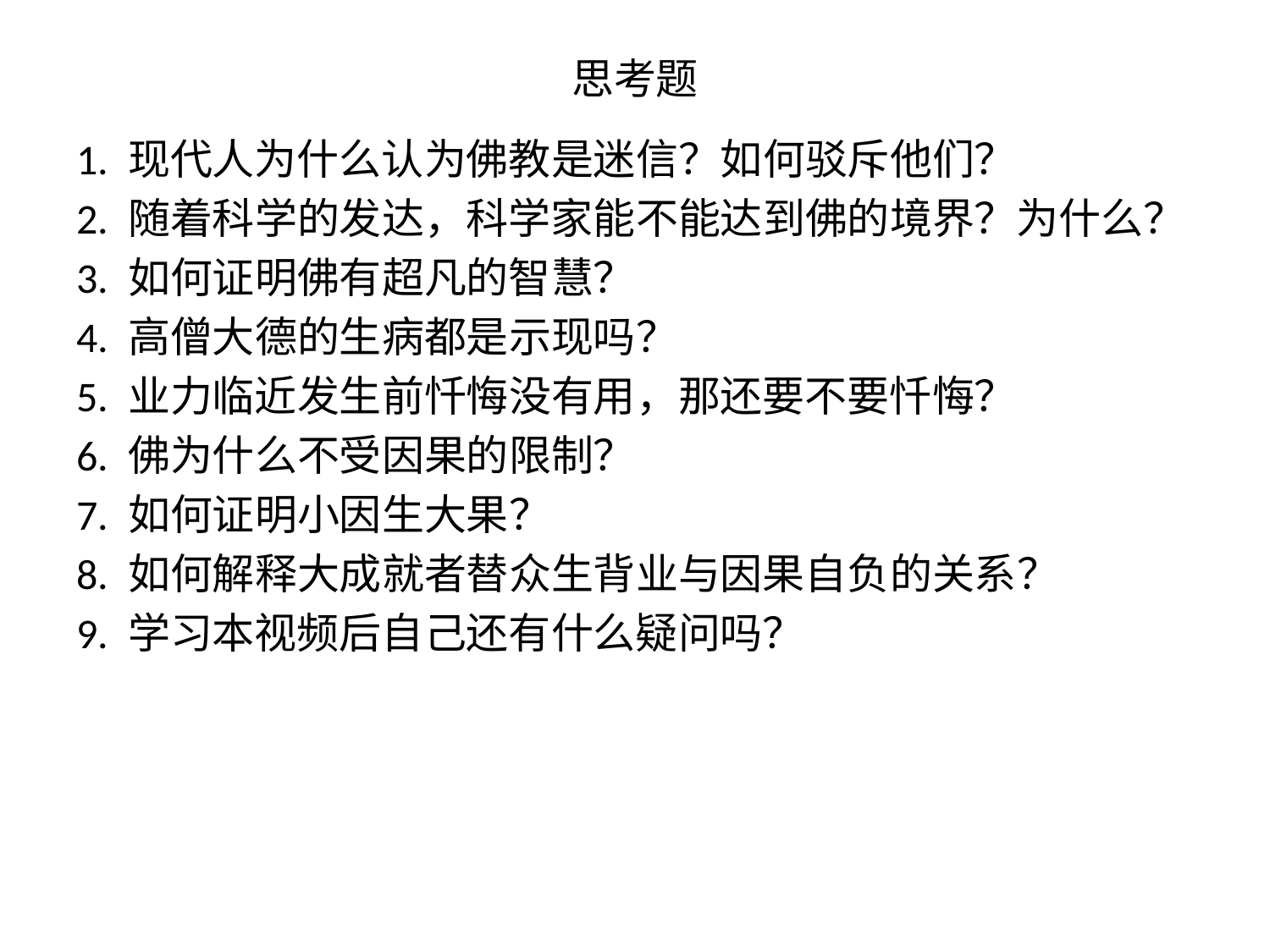

# 思考题
1. 现代人为什么认为佛教是迷信？如何驳斥他们？
2. 随着科学的发达，科学家能不能达到佛的境界？为什么？
3. 如何证明佛有超凡的智慧？
4. 高僧大德的生病都是示现吗？
5. 业力临近发生前忏悔没有用，那还要不要忏悔？
6. 佛为什么不受因果的限制？
7. 如何证明小因生大果？
8. 如何解释大成就者替众生背业与因果自负的关系？
9. 学习本视频后自己还有什么疑问吗？